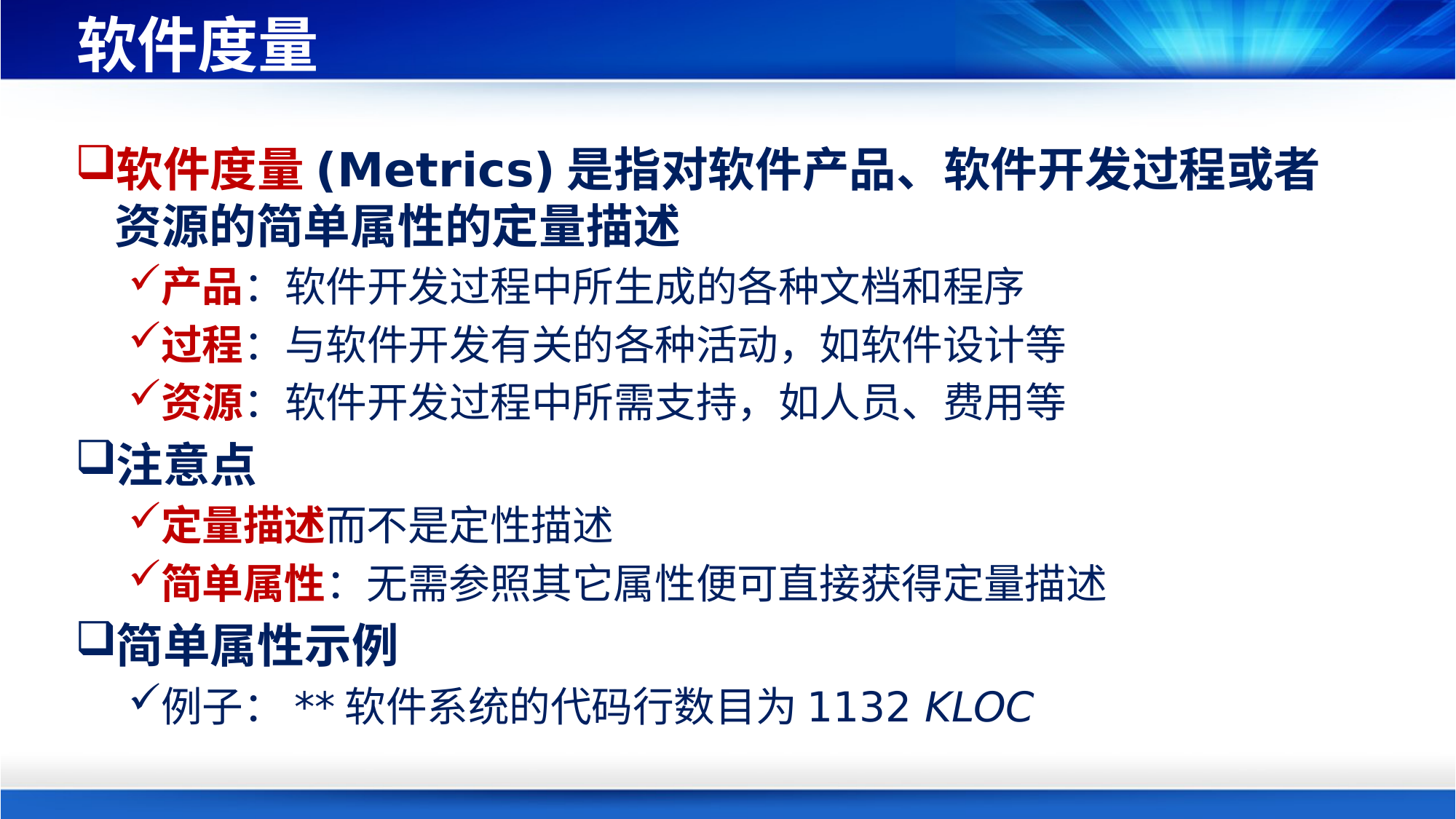

# 软件度量
软件度量(Metrics)是指对软件产品、软件开发过程或者资源的简单属性的定量描述
产品：软件开发过程中所生成的各种文档和程序
过程：与软件开发有关的各种活动，如软件设计等
资源：软件开发过程中所需支持，如人员、费用等
注意点
定量描述而不是定性描述
简单属性：无需参照其它属性便可直接获得定量描述
简单属性示例
例子：**软件系统的代码行数目为1132 KLOC